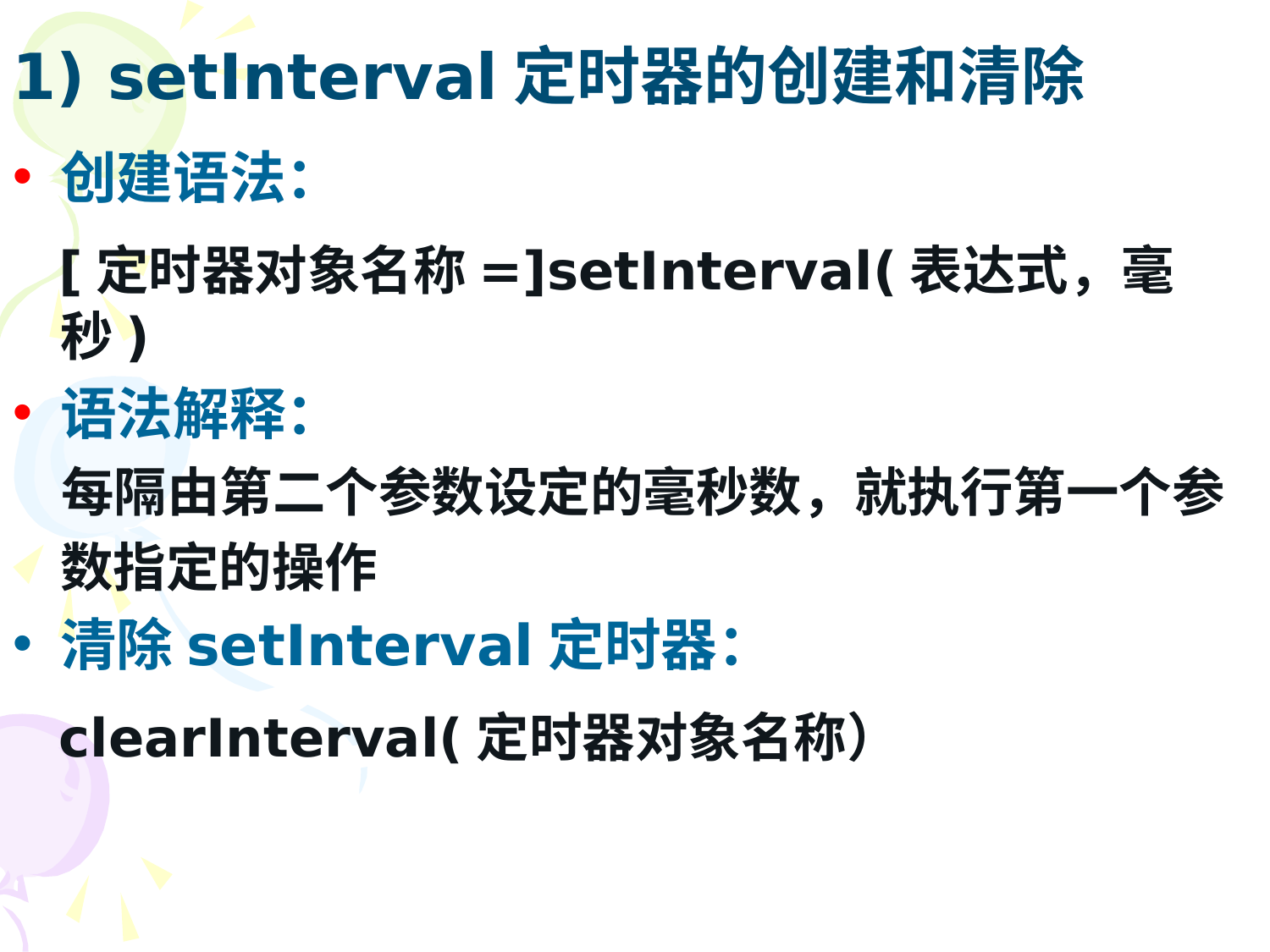

# 1) setInterval定时器的创建和清除
创建语法：
  [定时器对象名称=]setInterval(表达式，毫秒)
语法解释：
   每隔由第二个参数设定的毫秒数，就执行第一个参数指定的操作
清除setInterval定时器：
  clearInterval(定时器对象名称）